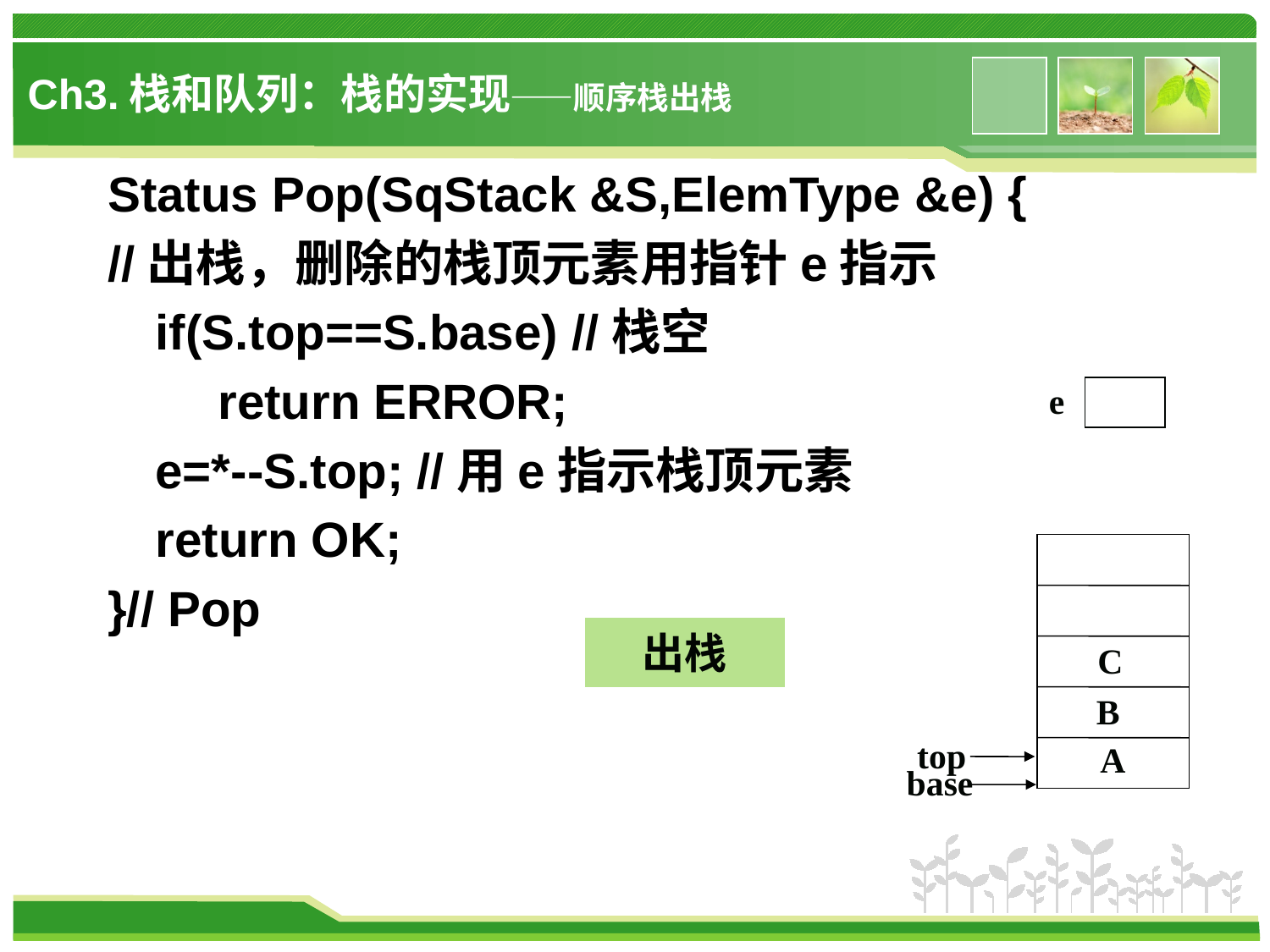

# Ch3.栈和队列：栈的实现——顺序栈出栈
Status Pop(SqStack &S,ElemType &e) {
//出栈，删除的栈顶元素用指针e指示
	if(S.top==S.base) //栈空
        return ERROR;
	e=*--S.top; //用e指示栈顶元素
	return OK;
}// Pop
e

出栈
C
B
top

A

base

19